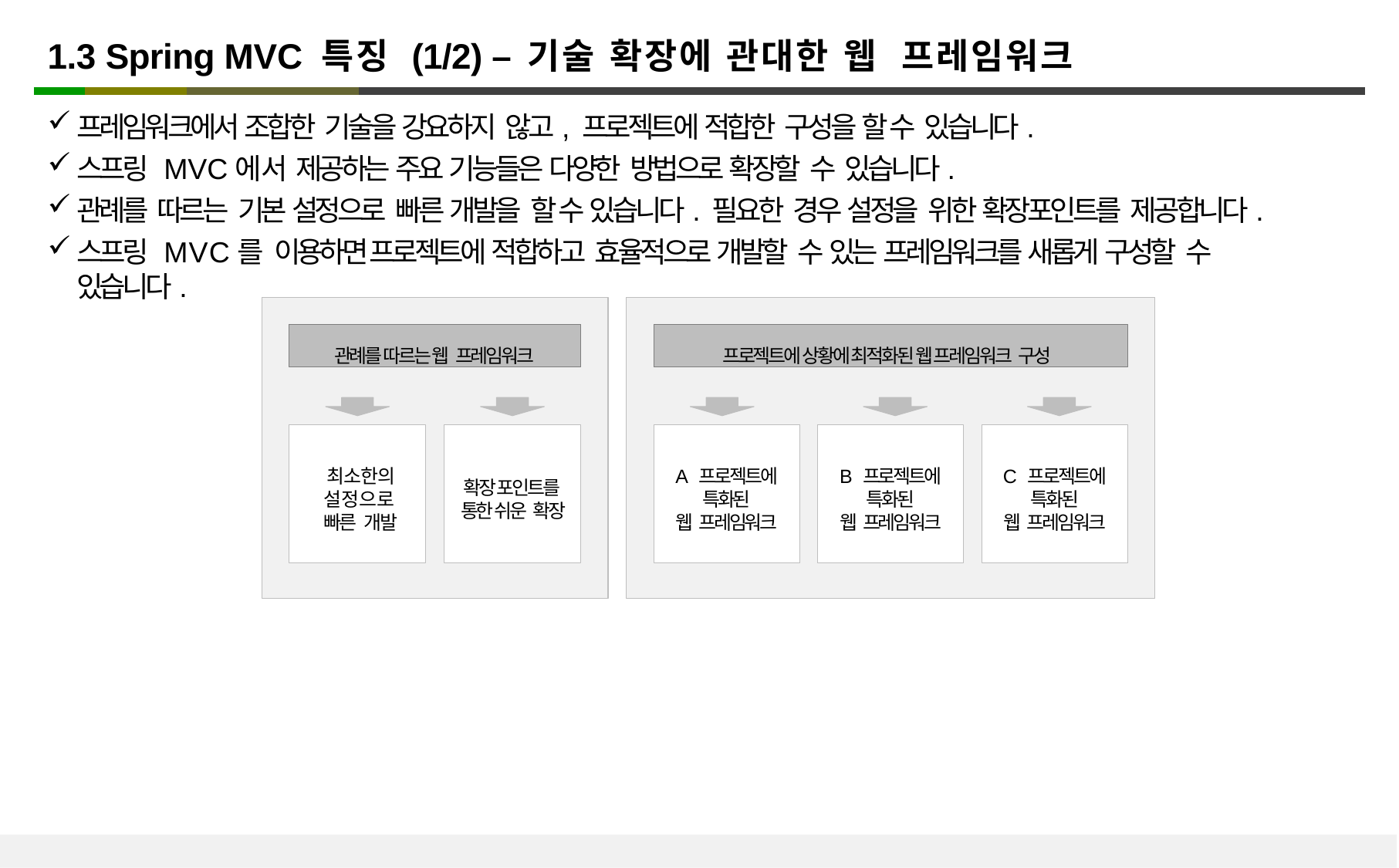

# 1.3 Spring MVC 특징 (1/2) – 기술 확장에 관대한 웹 프레임워크
프레임워크에서 조합한  기술을 강요하지 않고, 프로젝트에 적합한  구성을 할 수 있습니다.
스프링 MVC에서 제공하는 주요 기능들은  다양한  방법으로 확장할  수 있습니다.
관례를 따르는  기본 설정으로  빠른 개발을  할 수 있습니다. 필요한  경우 설정을  위한 확장포인트를 제공합니다.
스프링 MVC를 이용하면 프로젝트에 적합하고  효율적으로 개발할  수 있는 프레임워크를 새롭게  구성할  수 있습니다.

관례를 따르는 웹 프레임워크
프로젝트에 상황에 최적화된 웹 프레임워크 구성

최소한의  설정으로  빠른 개발

확장 포인트를
통한 쉬운 확장

A 프로젝트에
특화된
웹 프레임워크

B 프로젝트에
특화된
웹 프레임워크

C 프로젝트에
특화된
웹 프레임워크